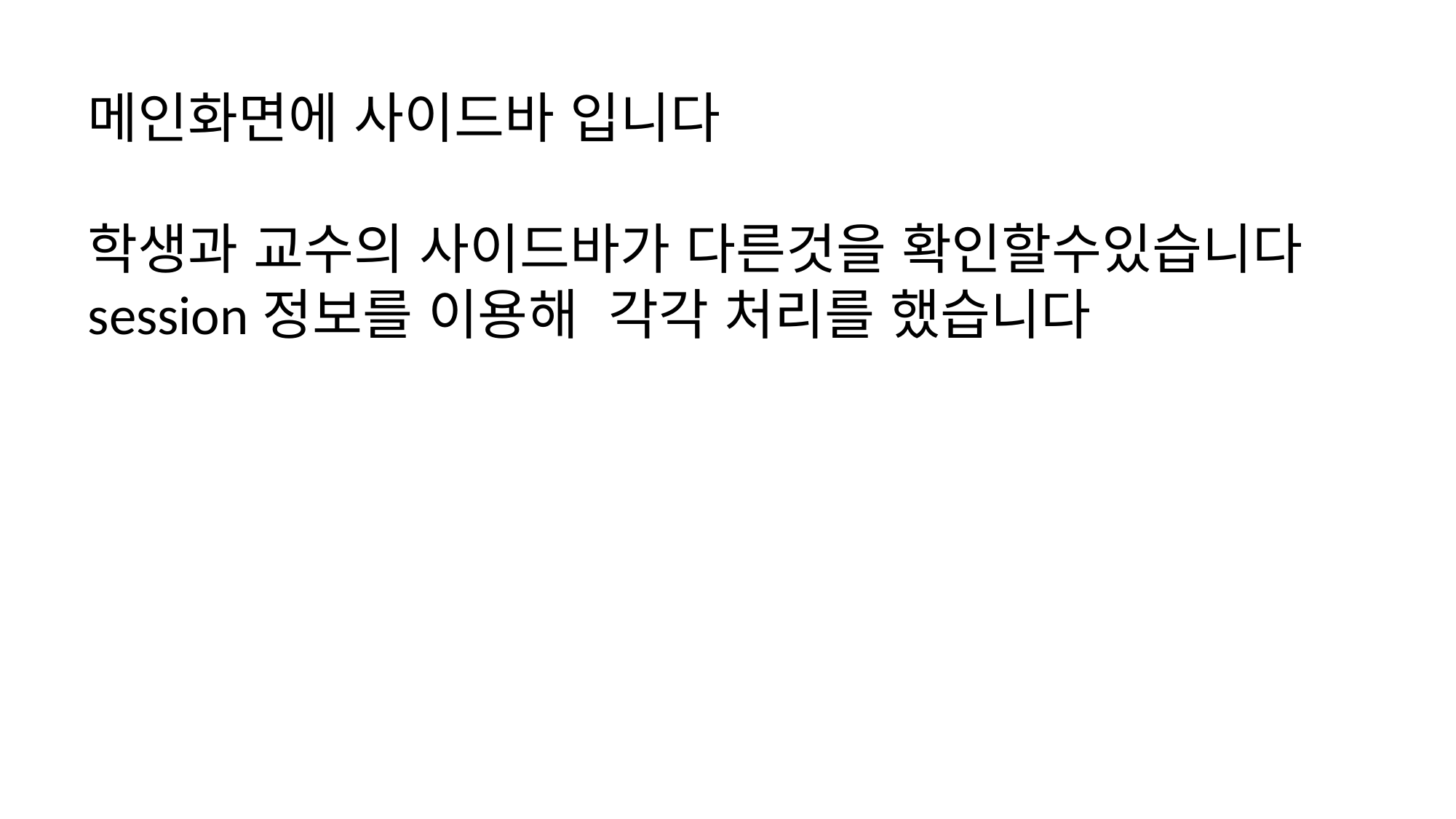

메인화면에 사이드바 입니다

학생과 교수의 사이드바가 다른것을 확인할수있습니다
session정보를 이용해  각각 처리를 했습니다